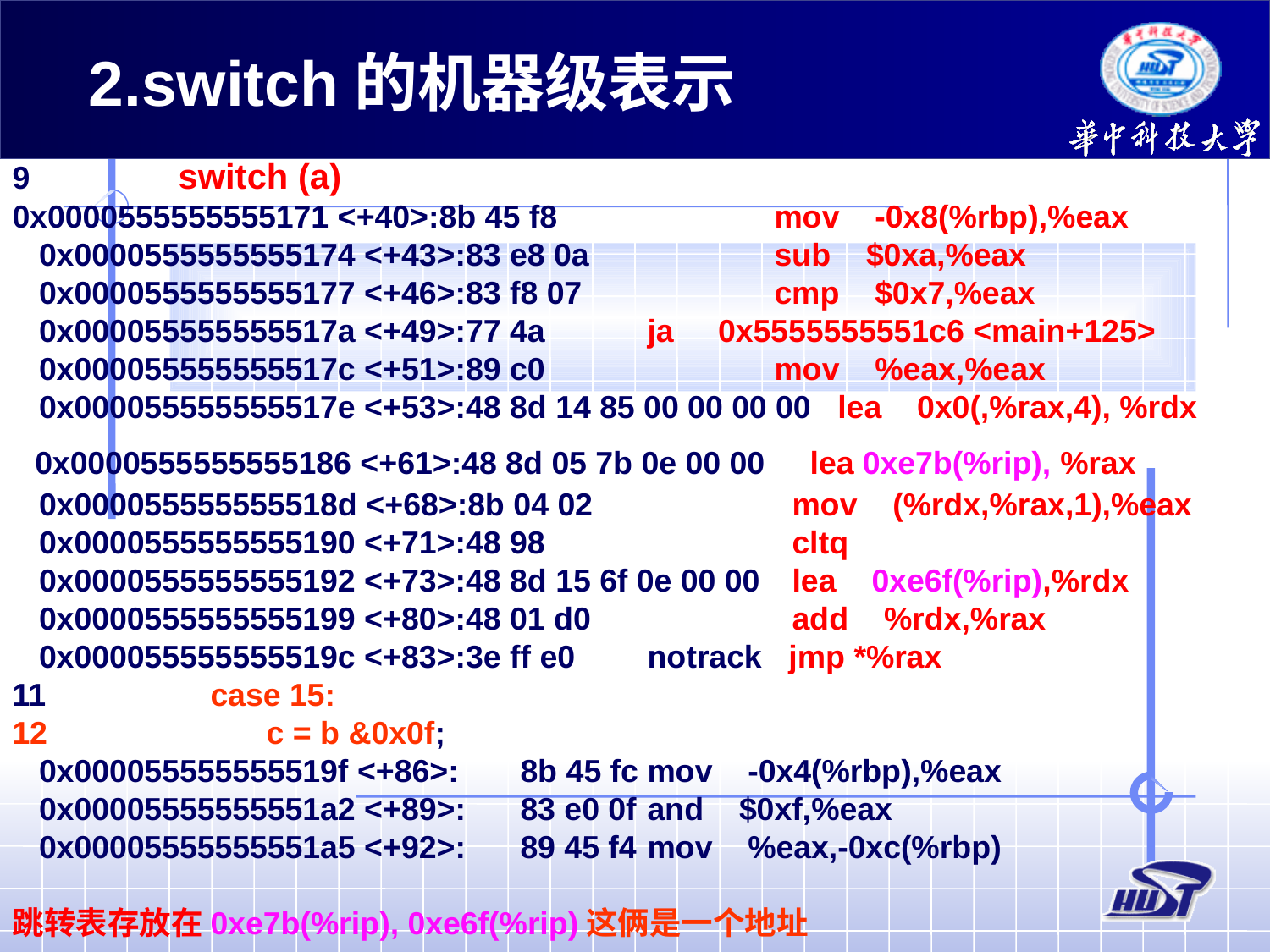

2.switch的机器级表示
9	    switch (a)
0x0000555555555171 <+40>:8b 45 f8		mov    -0x8(%rbp),%eax
   0x0000555555555174 <+43>:83 e8 0a		sub    $0xa,%eax
   0x0000555555555177 <+46>:83 f8 07		cmp    $0x7,%eax
   0x000055555555517a <+49>:77 4a	ja     0x5555555551c6 <main+125>
   0x000055555555517c <+51>:89 c0		mov    %eax,%eax
   0x000055555555517e <+53>:48 8d 14 85 00 00 00 00   lea    0x0(,%rax,4), %rdx
  0x0000555555555186 <+61>:48 8d 05 7b 0e 00 00	    lea 0xe7b(%rip), %rax
   0x000055555555518d <+68>:8b 04 02 		  mov    (%rdx,%rax,1),%eax
   0x0000555555555190 <+71>:48 98		  cltq
   0x0000555555555192 <+73>:48 8d 15 6f 0e 00 00	  lea    0xe6f(%rip),%rdx
   0x0000555555555199 <+80>:48 01 d0 		  add    %rdx,%rax
   0x000055555555519c <+83>:3e ff e0	notrack   jmp *%rax
11	        case 15:
12	            	c = b &0x0f;
   0x000055555555519f <+86>:	8b 45 fc	mov    -0x4(%rbp),%eax
   0x00005555555551a2 <+89>:	83 e0 0f	and    $0xf,%eax
   0x00005555555551a5 <+92>:	89 45 f4	mov    %eax,-0xc(%rbp)

跳转表存放在0xe7b(%rip), 0xe6f(%rip)这俩是一个地址